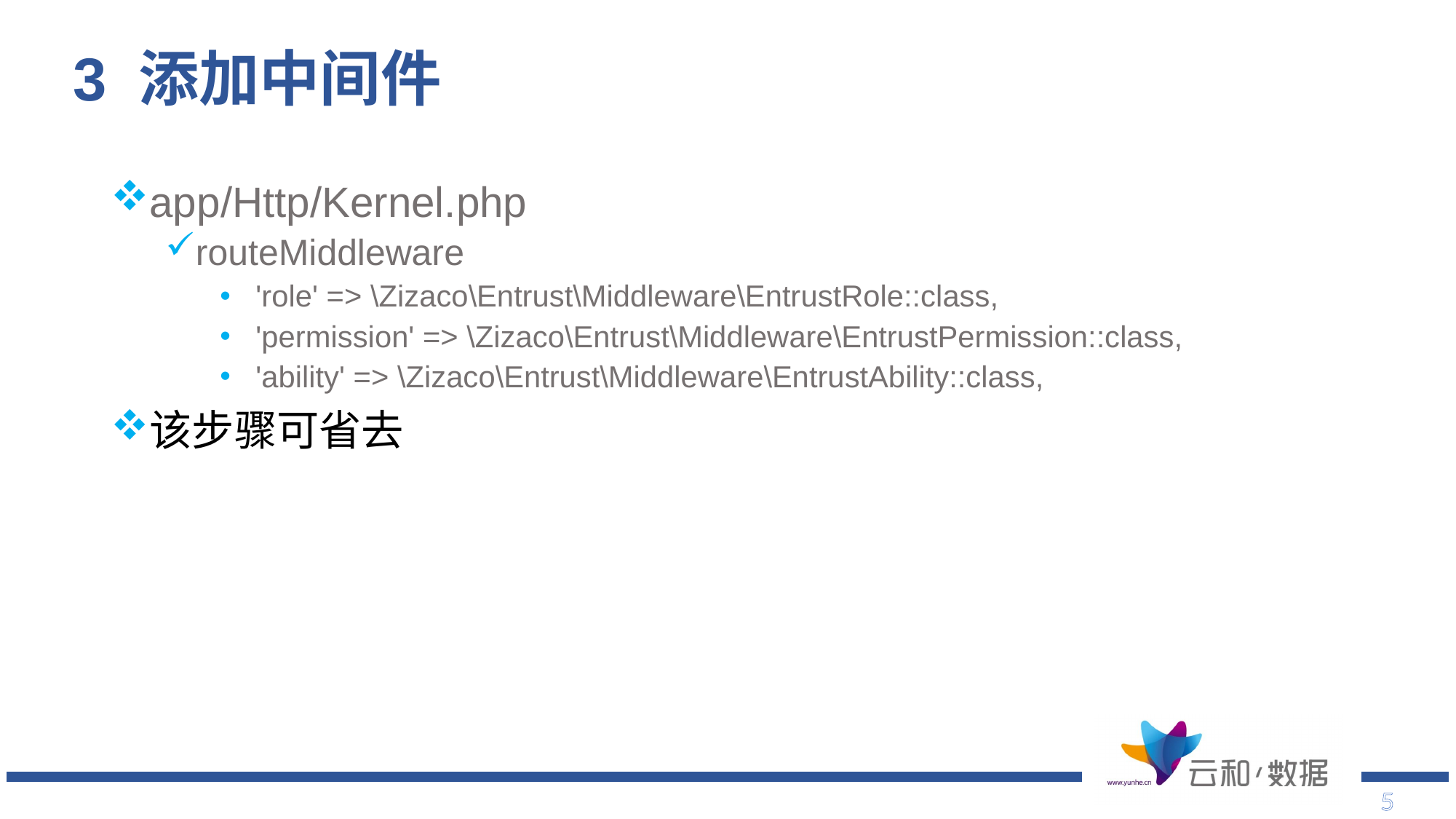

# 3 添加中间件
app/Http/Kernel.php
routeMiddleware
 'role' => \Zizaco\Entrust\Middleware\EntrustRole::class,
 'permission' => \Zizaco\Entrust\Middleware\EntrustPermission::class,
 'ability' => \Zizaco\Entrust\Middleware\EntrustAbility::class,
该步骤可省去